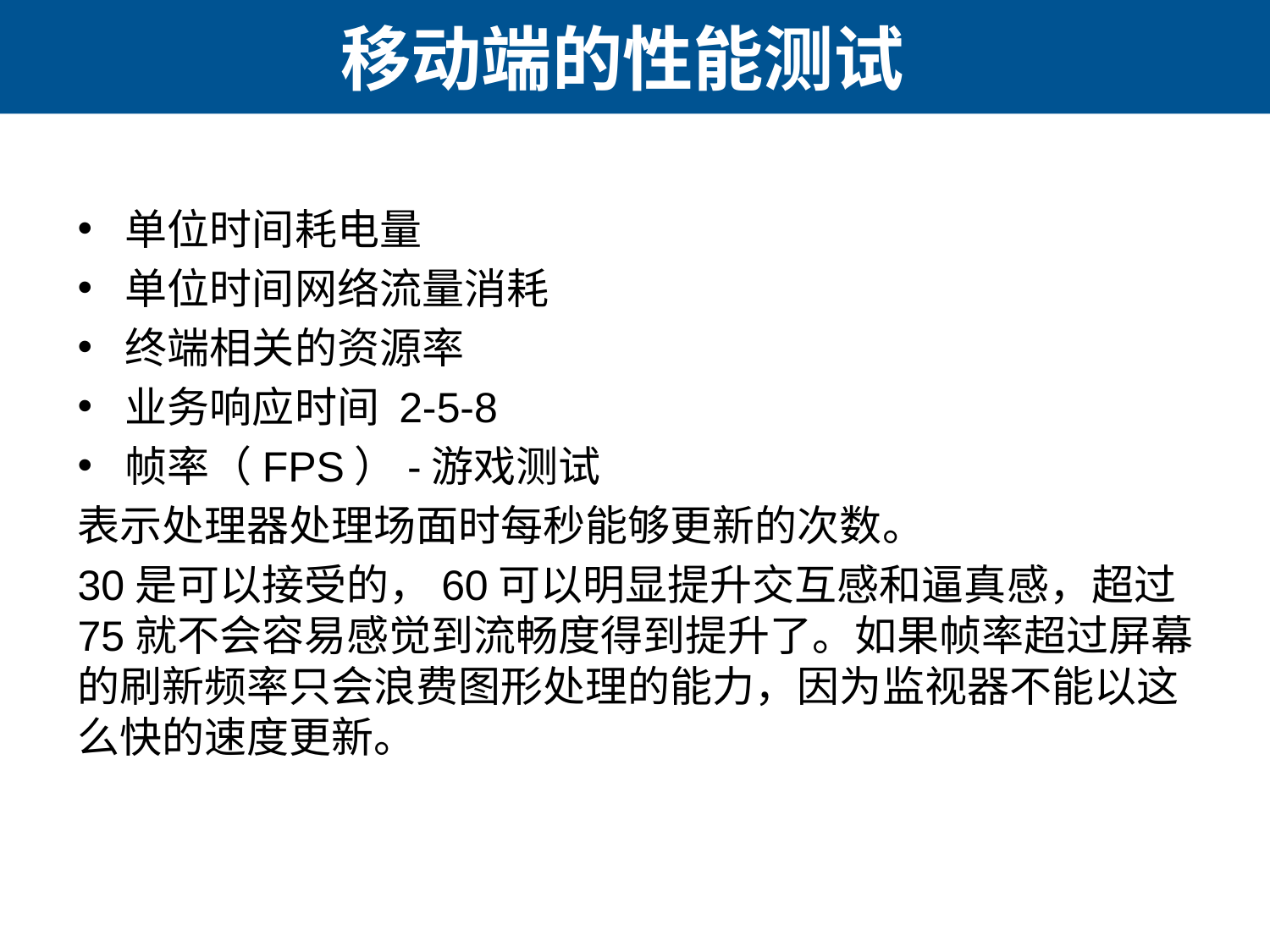

# 移动端的性能测试
单位时间耗电量
单位时间网络流量消耗
终端相关的资源率
业务响应时间 2-5-8
帧率（FPS）-游戏测试
表示处理器处理场面时每秒能够更新的次数。
30是可以接受的，60可以明显提升交互感和逼真感，超过75就不会容易感觉到流畅度得到提升了。如果帧率超过屏幕的刷新频率只会浪费图形处理的能力，因为监视器不能以这么快的速度更新。